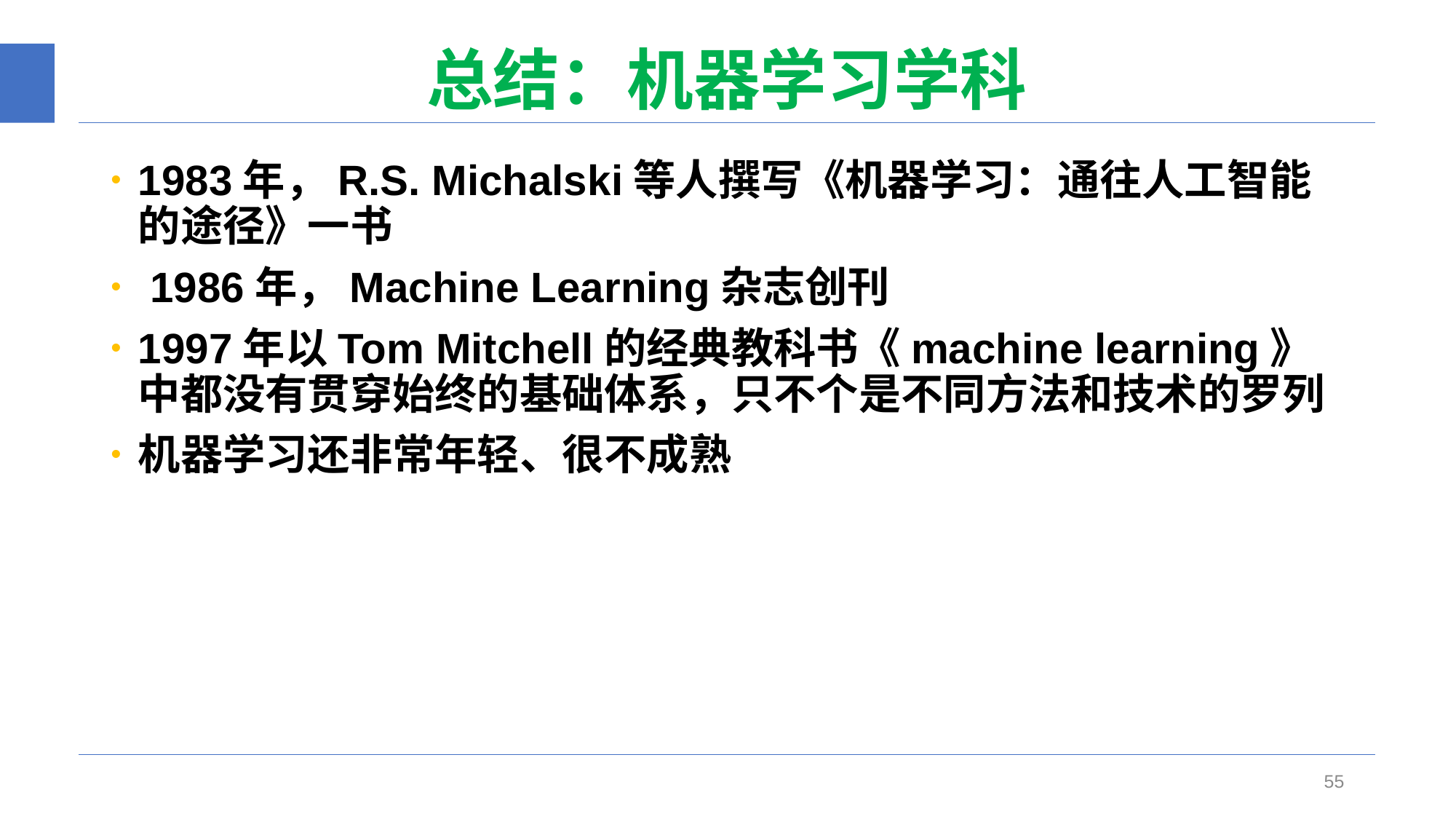

# 总结：机器学习学科
1983年，R.S. Michalski等人撰写《机器学习：通往人工智能的途径》一书
 1986年，Machine Learning杂志创刊
1997年以Tom Mitchell的经典教科书《machine learning》中都没有贯穿始终的基础体系，只不个是不同方法和技术的罗列
机器学习还非常年轻、很不成熟
55